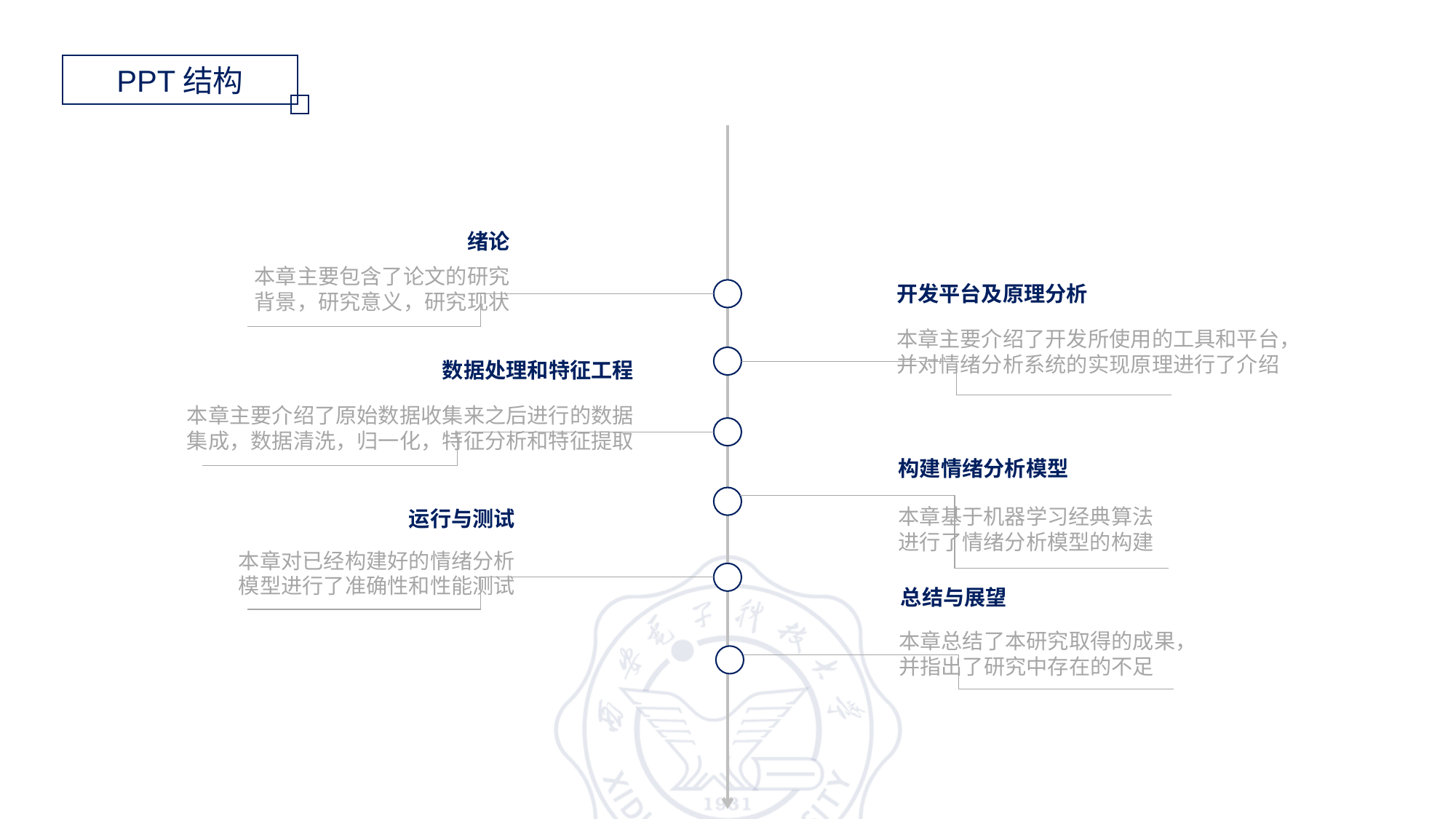

PPT结构

绪论
本章主要包含了论文的研究背景，研究意义，研究现状
开发平台及原理分析

本章主要介绍了开发所使用的工具和平台，并对情绪分析系统的实现原理进行了介绍

数据处理和特征工程
本章主要介绍了原始数据收集来之后进行的数据集成，数据清洗，归一化，特征分析和特征提取

构建情绪分析模型

本章基于机器学习经典算法进行了情绪分析模型的构建
运行与测试
本章对已经构建好的情绪分析模型进行了准确性和性能测试

总结与展望
本章总结了本研究取得的成果，并指出了研究中存在的不足